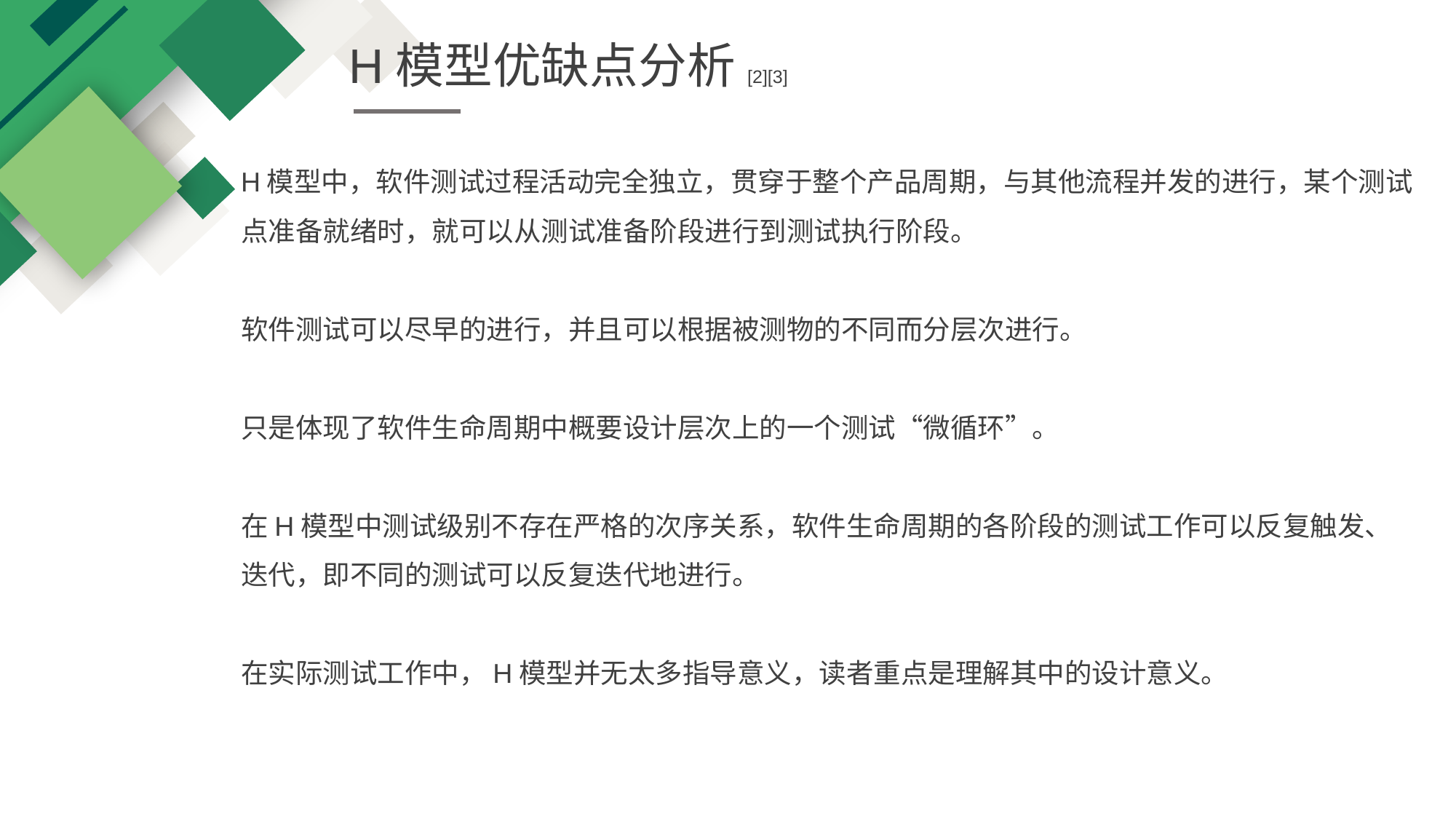

H模型优缺点分析[2][3]
H模型中，软件测试过程活动完全独立，贯穿于整个产品周期，与其他流程并发的进行，某个测试点准备就绪时，就可以从测试准备阶段进行到测试执行阶段。

软件测试可以尽早的进行，并且可以根据被测物的不同而分层次进行。

只是体现了软件生命周期中概要设计层次上的一个测试“微循环”。

在H模型中测试级别不存在严格的次序关系，软件生命周期的各阶段的测试工作可以反复触发、迭代，即不同的测试可以反复迭代地进行。

在实际测试工作中，H模型并无太多指导意义，读者重点是理解其中的设计意义。